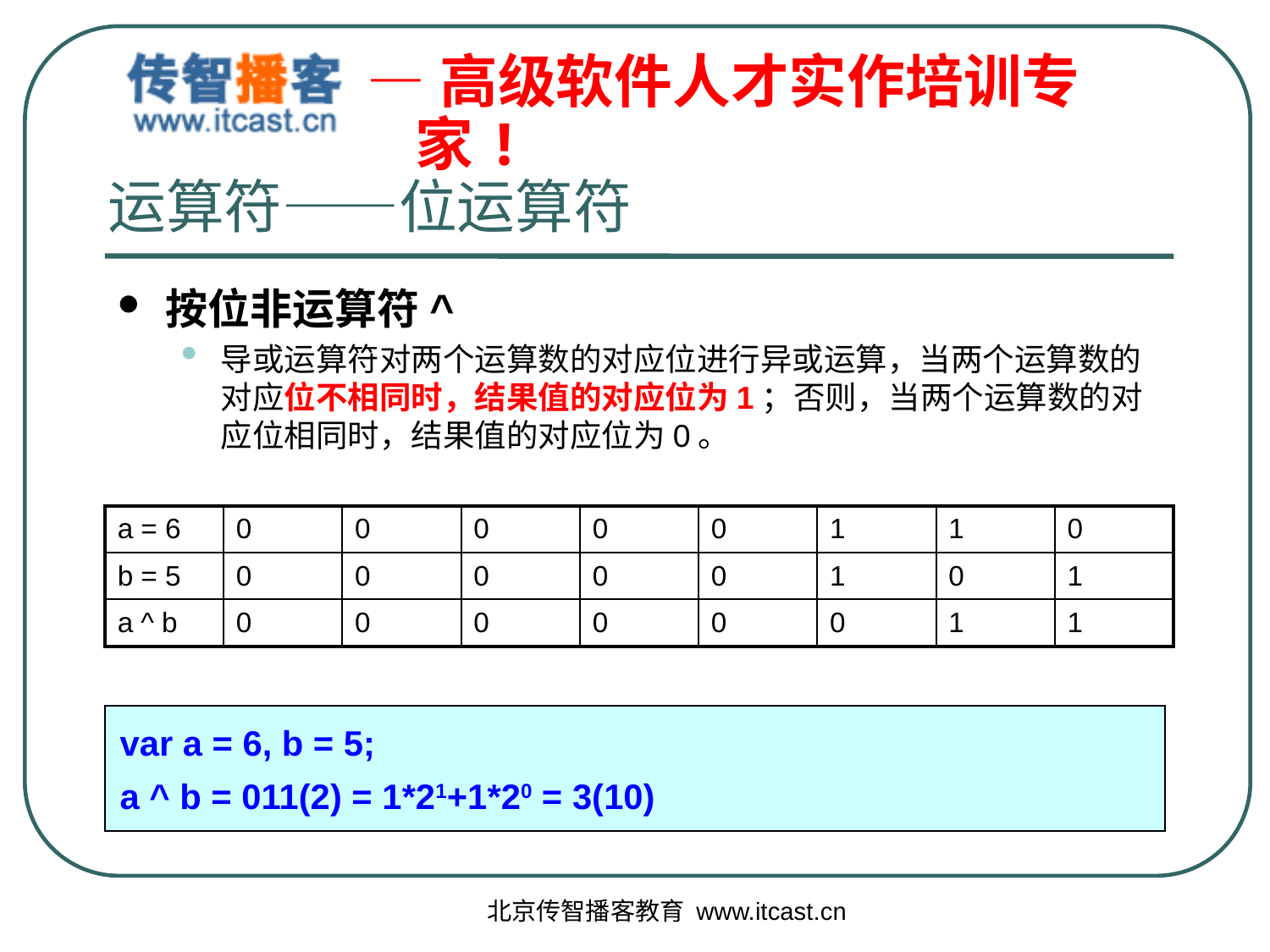

运算符——位运算符
按位非运算符^
导或运算符对两个运算数的对应位进行异或运算，当两个运算数的对应位不相同时，结果值的对应位为1；否则，当两个运算数的对应位相同时，结果值的对应位为0。
| a = 6 | 0 | 0 | 0 | 0 | 0 | 1 | 1 | 0 |
| --- | --- | --- | --- | --- | --- | --- | --- | --- |
| b = 5 | 0 | 0 | 0 | 0 | 0 | 1 | 0 | 1 |
| a ^ b | 0 | 0 | 0 | 0 | 0 | 0 | 1 | 1 |
var a = 6, b = 5;
a ^ b = 011(2) = 1*21+1*20 = 3(10)